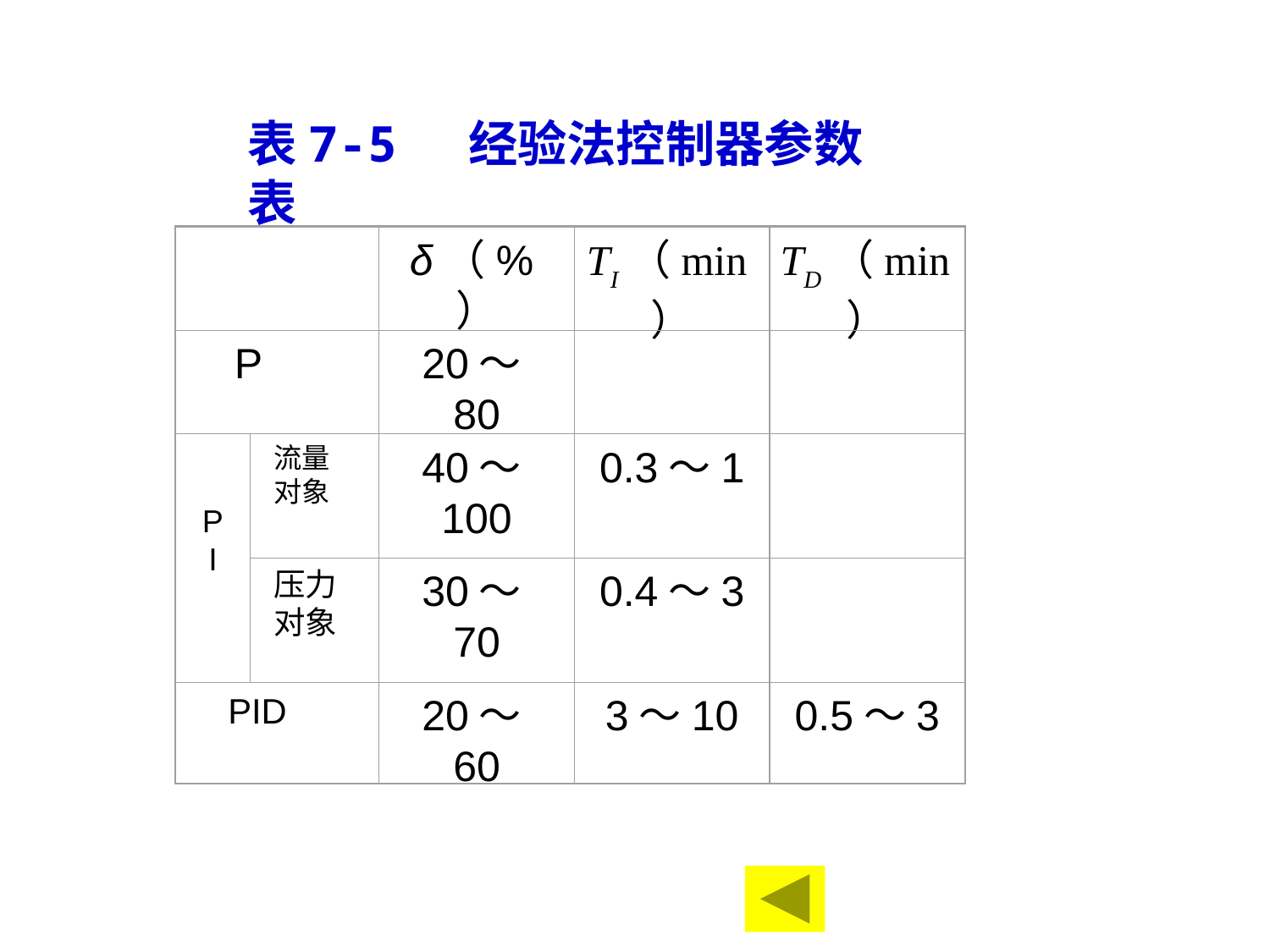

表7-5  经验法控制器参数表

δ（%）

TI（min）

TD（min）

   P

20～80

PI

流量
对象

40～100

0.3～1

压力
对象

30～70

0.4～3

   PID

20～60

3～10

0.5～3